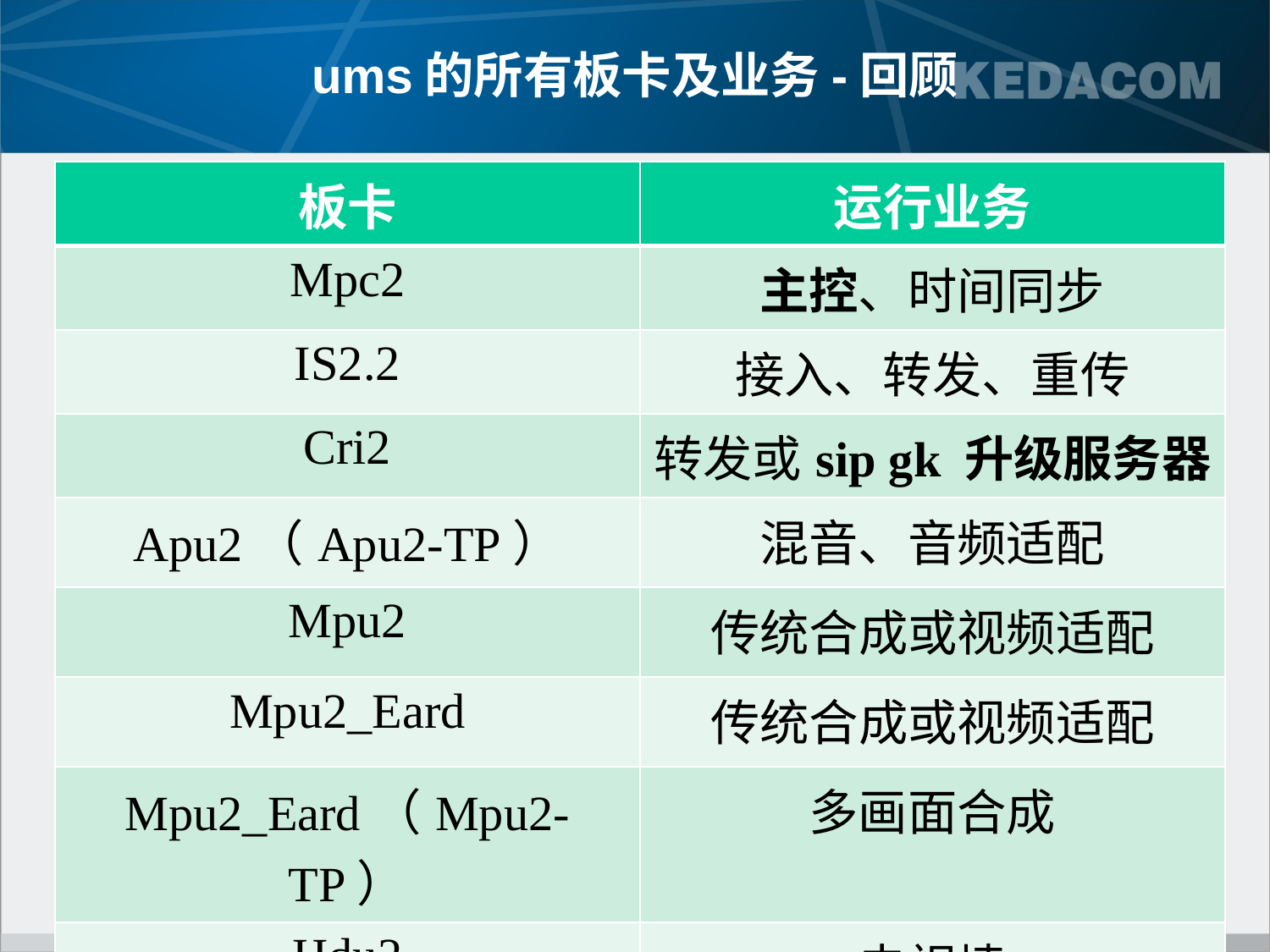

# ums的所有板卡及业务-回顾
| 板卡 | 运行业务 |
| --- | --- |
| Mpc2 | 主控、时间同步 |
| IS2.2 | 接入、转发、重传 |
| Cri2 | 转发或sip gk 升级服务器 |
| Apu2（Apu2-TP） | 混音、音频适配 |
| Mpu2 | 传统合成或视频适配 |
| Mpu2\_Eard | 传统合成或视频适配 |
| Mpu2\_Eard（Mpu2-TP） | 多画面合成 |
| Hdu2 | 电视墙 |